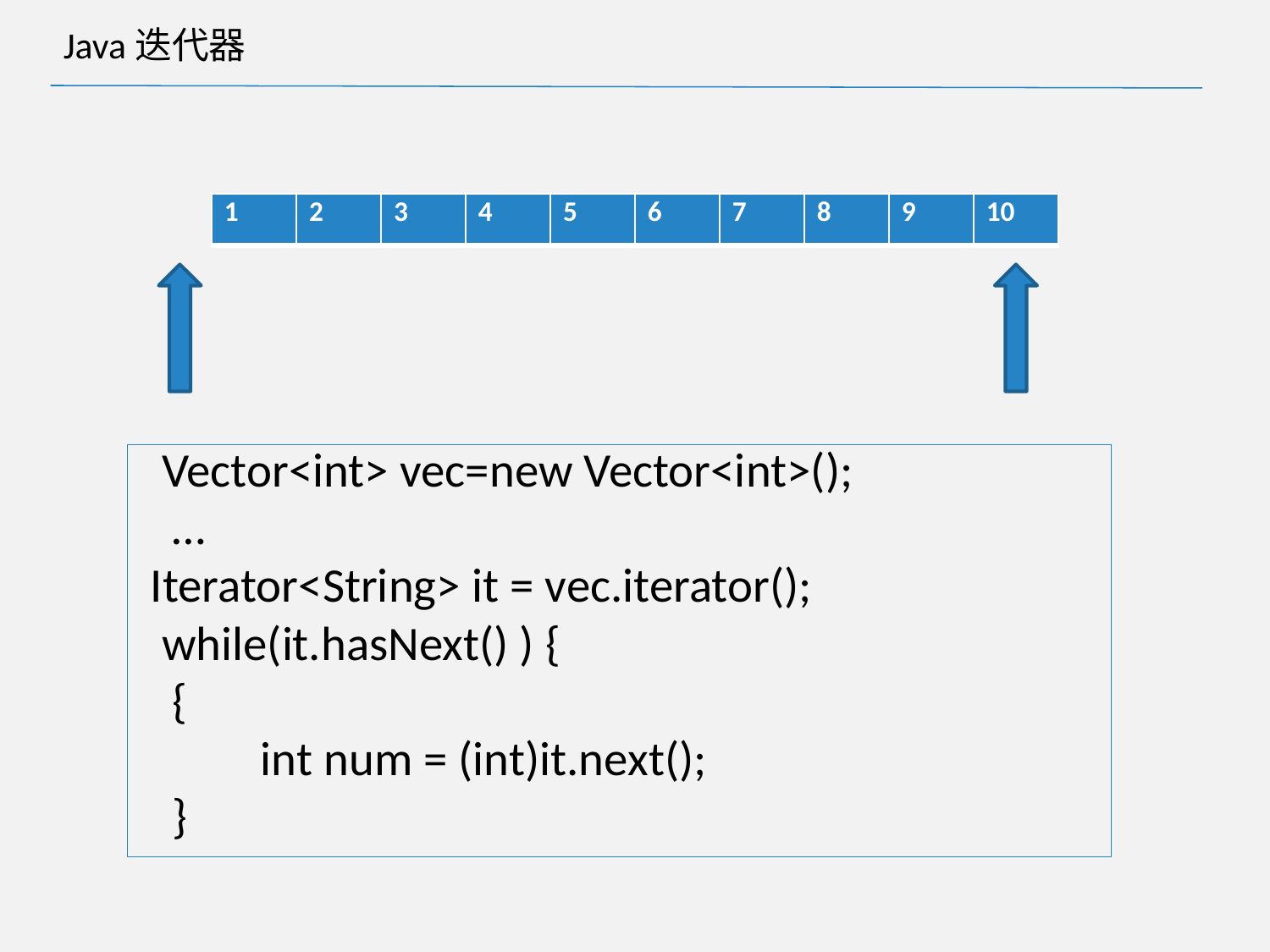

# Java迭代器
| 1 | 2 | 3 | 4 | 5 | 6 | 7 | 8 | 9 | 10 |
| --- | --- | --- | --- | --- | --- | --- | --- | --- | --- |

  Vector<int> vec=new Vector<int>();
   …
 Iterator<String> it = vec.iterator();
  while(it.hasNext() ) {
   {
           int num = (int)it.next();
   }